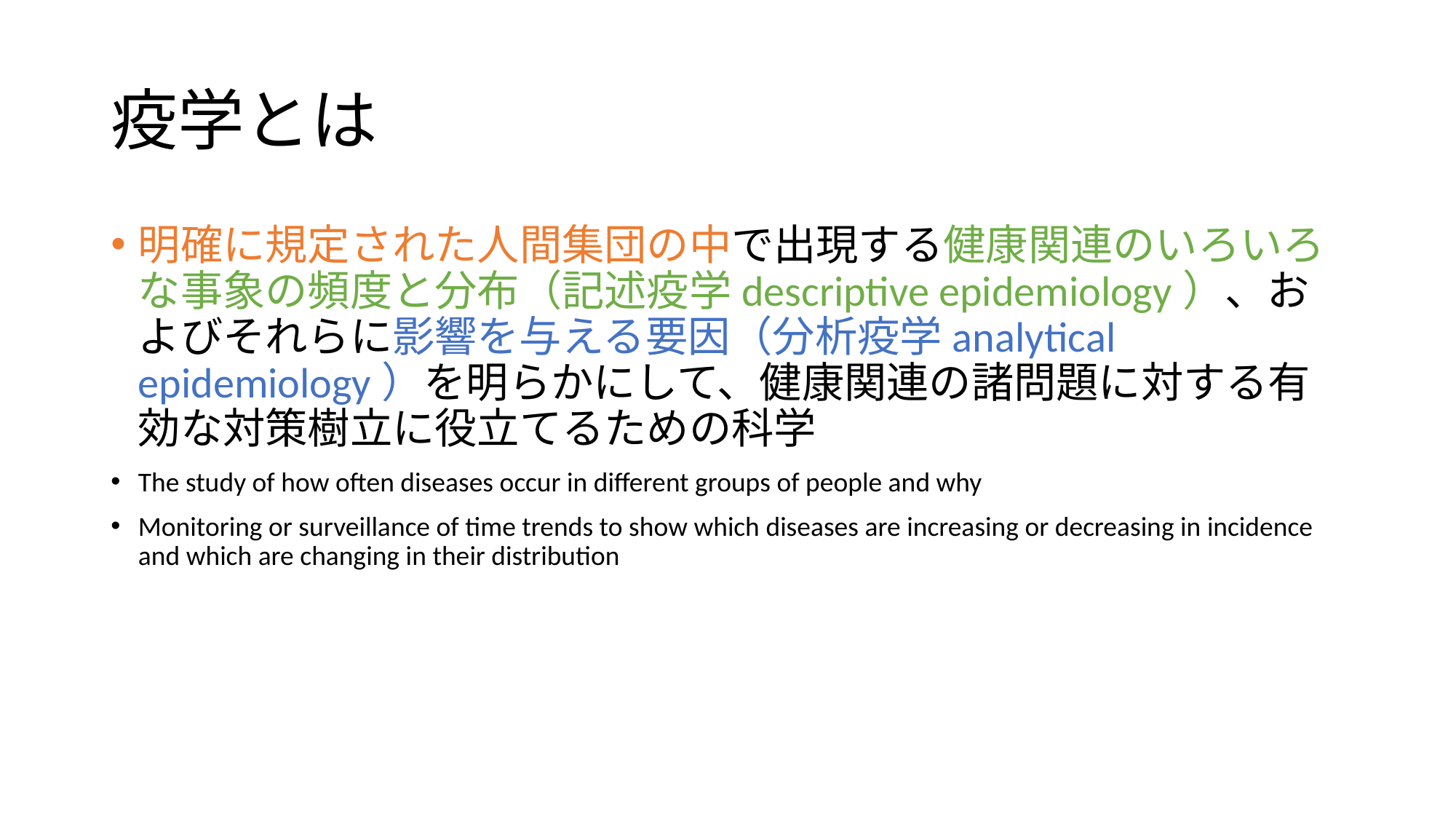

# 疫学とは
明確に規定された人間集団の中で出現する健康関連のいろいろな事象の頻度と分布（記述疫学descriptive epidemiology）、およびそれらに影響を与える要因（分析疫学analytical epidemiology）を明らかにして、健康関連の諸問題に対する有効な対策樹立に役立てるための科学
The study of how often diseases occur in different groups of people and why
Monitoring or surveillance of time trends to show which diseases are increasing or decreasing in incidence and which are changing in their distribution